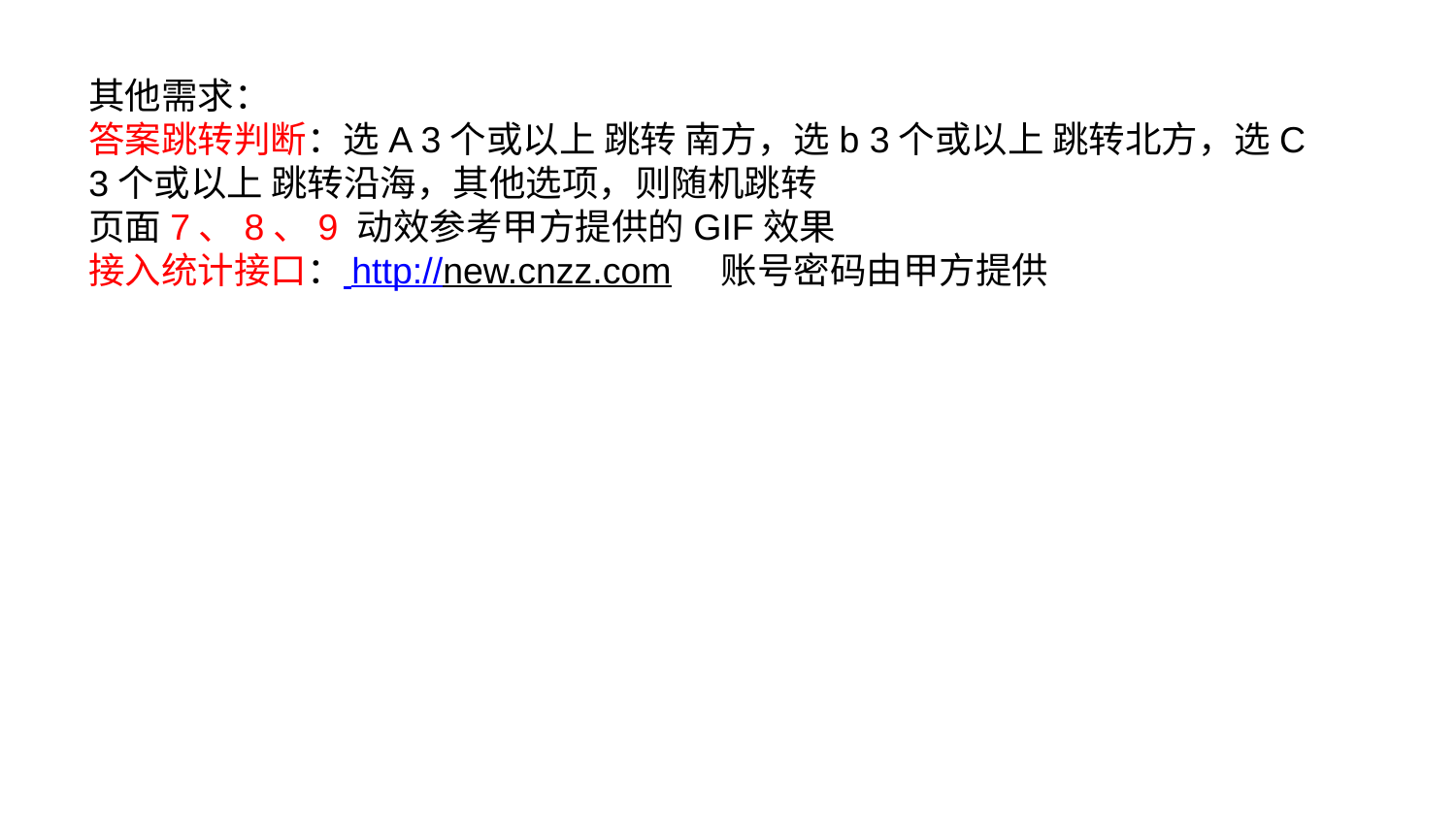

其他需求：
答案跳转判断：选A 3个或以上 跳转 南方，选b 3个或以上 跳转北方，选C 3个或以上 跳转沿海，其他选项，则随机跳转
页面7、8、9 动效参考甲方提供的GIF效果
接入统计接口： http://new.cnzz.com    账号密码由甲方提供